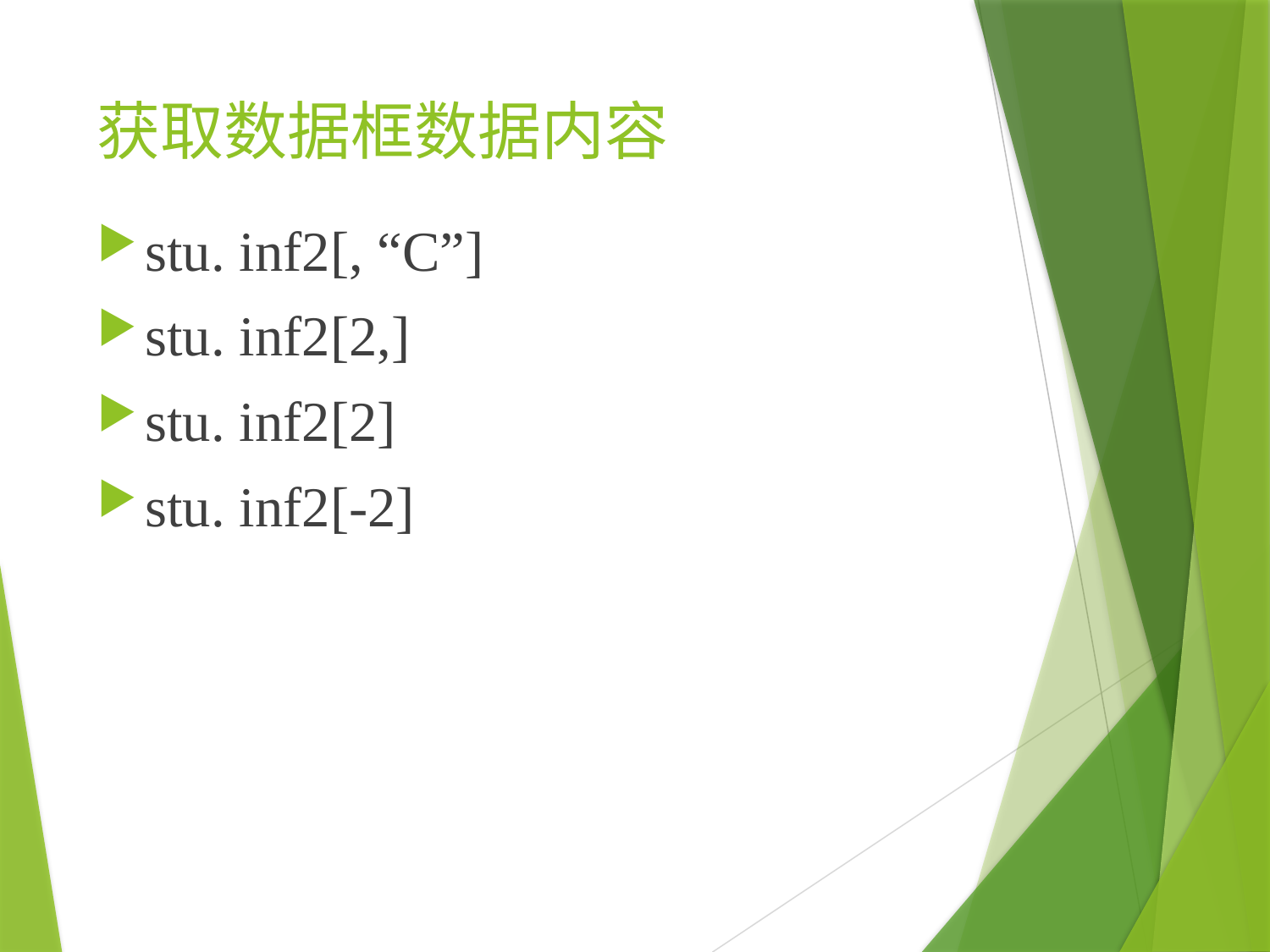

# 获取数据框数据内容
stu. inf2[, “C”]
stu. inf2[2,]
stu. inf2[2]
stu. inf2[-2]